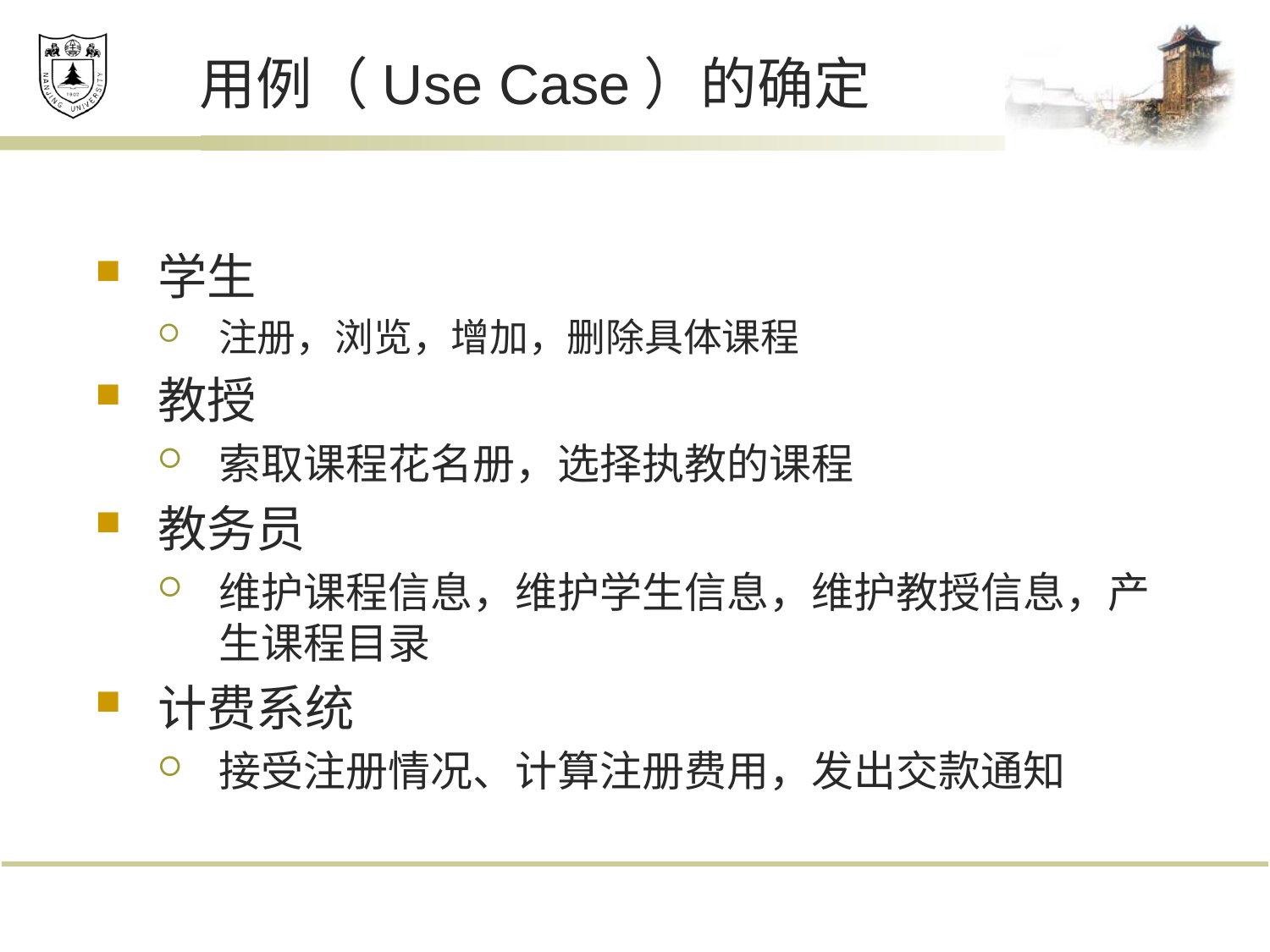

# 用例（Use Case）的确定
学生
注册，浏览，增加，删除具体课程
教授
索取课程花名册，选择执教的课程
教务员
维护课程信息，维护学生信息，维护教授信息，产生课程目录
计费系统
接受注册情况、计算注册费用，发出交款通知